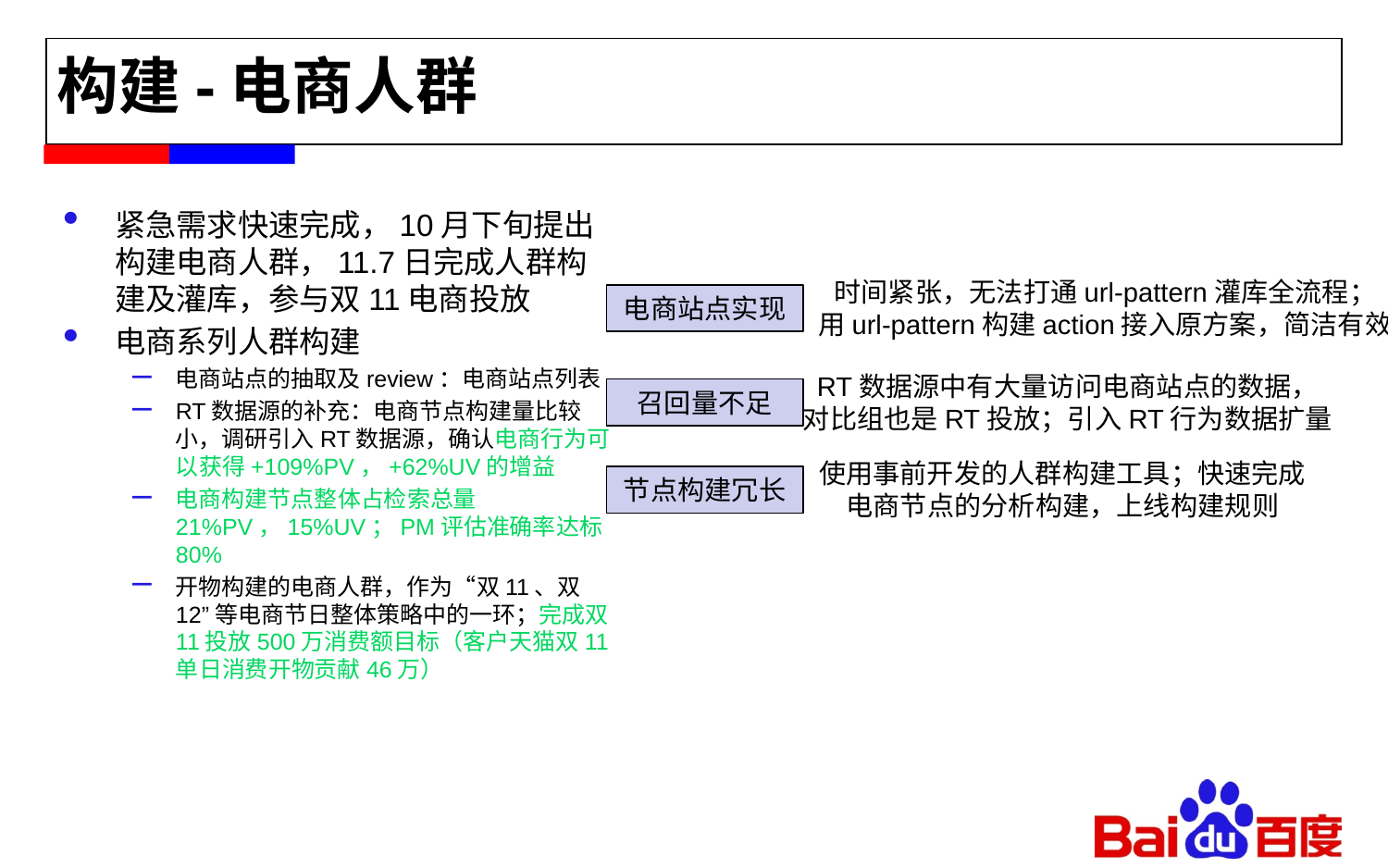

构建-电商人群
紧急需求快速完成，10月下旬提出构建电商人群，11.7日完成人群构建及灌库，参与双11电商投放
电商系列人群构建
电商站点的抽取及review：电商站点列表
RT数据源的补充：电商节点构建量比较小，调研引入RT数据源，确认电商行为可以获得+109%PV，+62%UV的增益
电商构建节点整体占检索总量21%PV，15%UV；PM评估准确率达标80%
开物构建的电商人群，作为“双11、双12”等电商节日整体策略中的一环；完成双11投放500万消费额目标（客户天猫双11单日消费开物贡献46万）

时间紧张，无法打通url-pattern灌库全流程；
用url-pattern构建action接入原方案，简洁有效
电商站点实现
RT数据源中有大量访问电商站点的数据，
对比组也是RT投放；引入RT行为数据扩量
召回量不足
使用事前开发的人群构建工具；快速完成
电商节点的分析构建，上线构建规则
节点构建冗长